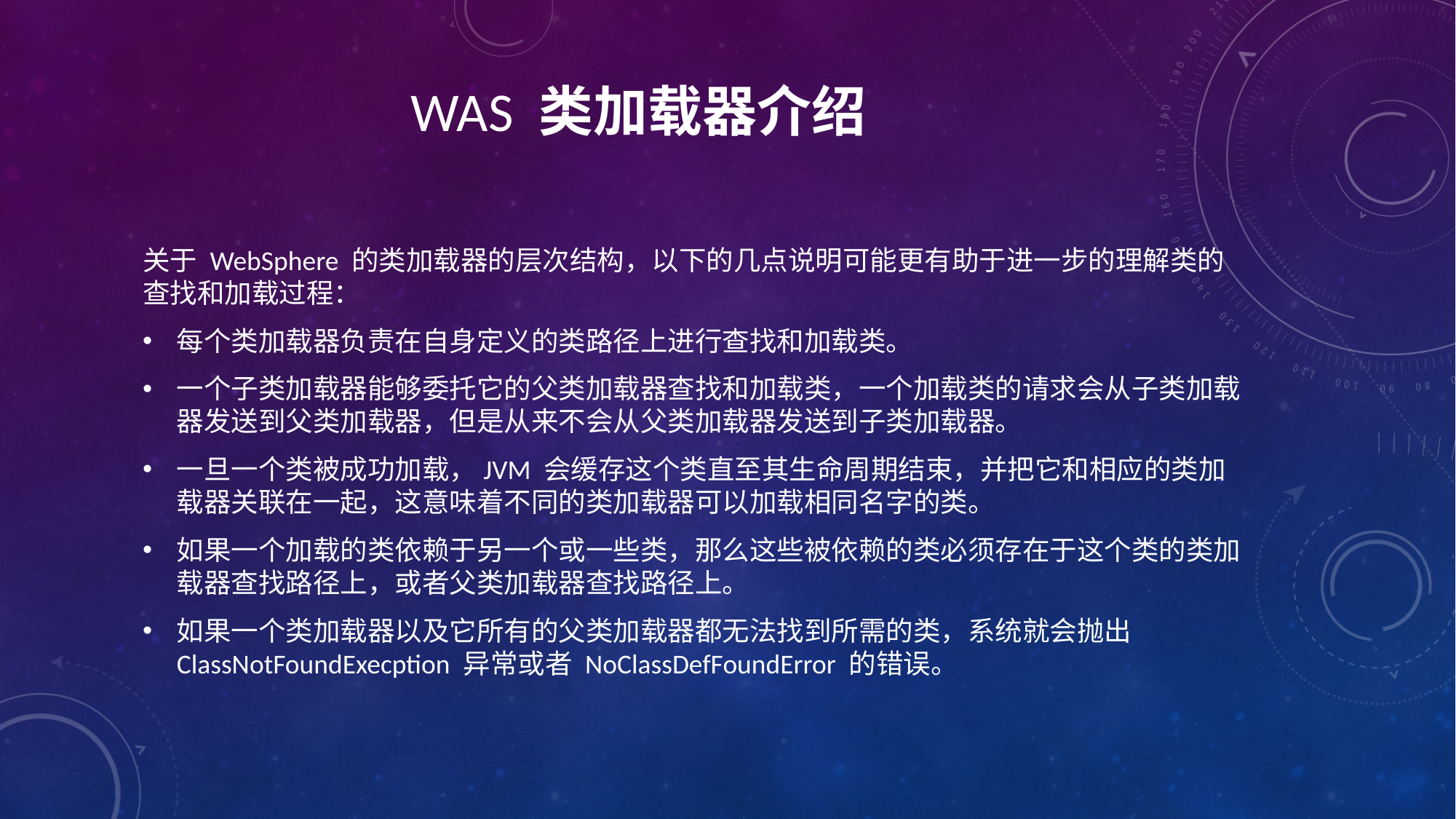

# WAS 类加载器介绍
关于 WebSphere 的类加载器的层次结构，以下的几点说明可能更有助于进一步的理解类的查找和加载过程：
每个类加载器负责在自身定义的类路径上进行查找和加载类。
一个子类加载器能够委托它的父类加载器查找和加载类，一个加载类的请求会从子类加载器发送到父类加载器，但是从来不会从父类加载器发送到子类加载器。
一旦一个类被成功加载，JVM 会缓存这个类直至其生命周期结束，并把它和相应的类加载器关联在一起，这意味着不同的类加载器可以加载相同名字的类。
如果一个加载的类依赖于另一个或一些类，那么这些被依赖的类必须存在于这个类的类加载器查找路径上，或者父类加载器查找路径上。
如果一个类加载器以及它所有的父类加载器都无法找到所需的类，系统就会抛出 ClassNotFoundExecption 异常或者 NoClassDefFoundError 的错误。